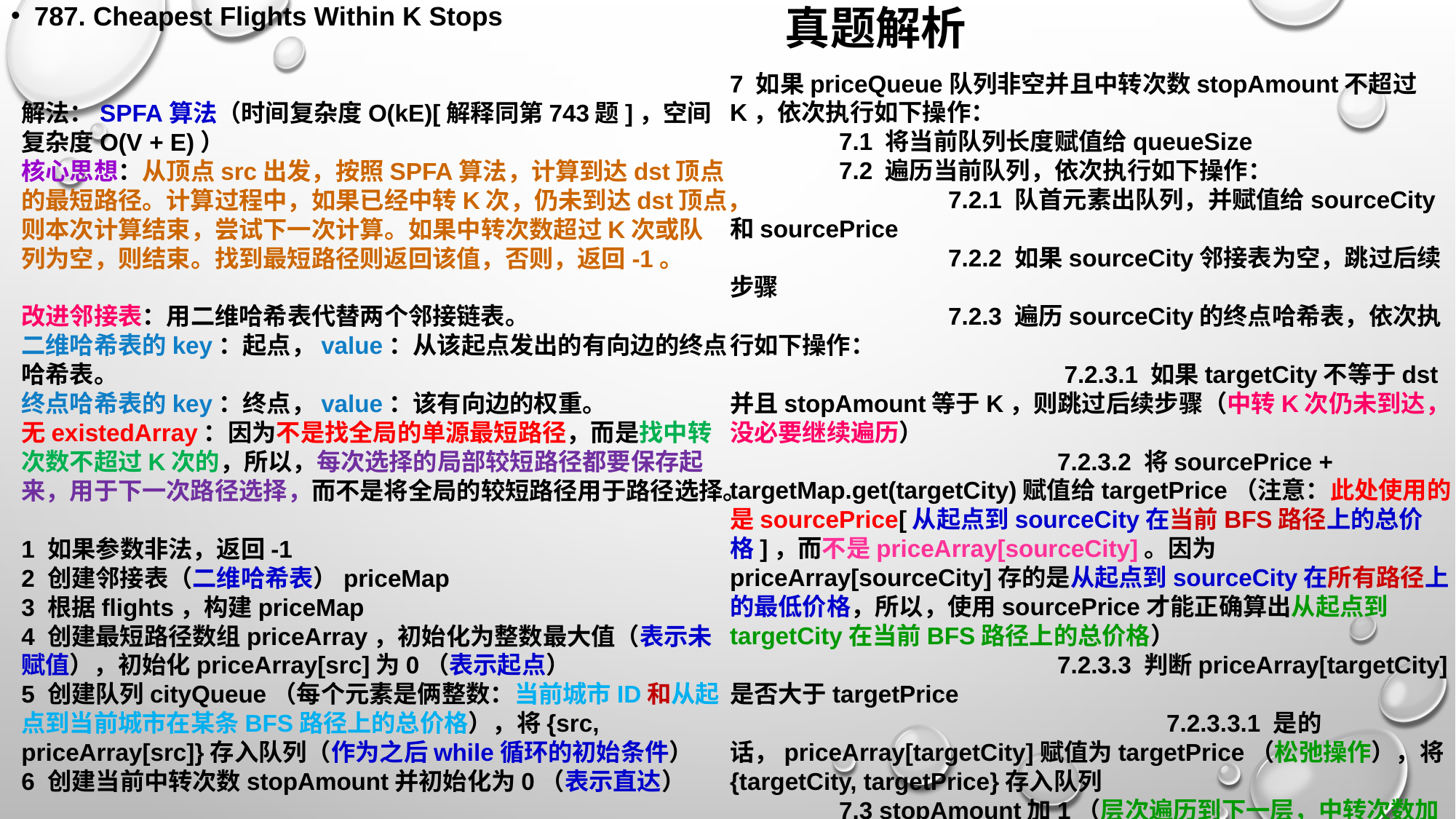

# 真题解析
787. Cheapest Flights Within K Stops
7 如果priceQueue队列非空并且中转次数stopAmount不超过K，依次执行如下操作：
	7.1 将当前队列长度赋值给queueSize
	7.2 遍历当前队列，依次执行如下操作：
		7.2.1 队首元素出队列，并赋值给sourceCity和sourcePrice
		7.2.2 如果sourceCity邻接表为空，跳过后续步骤
		7.2.3 遍历sourceCity的终点哈希表，依次执行如下操作：
			 7.2.3.1 如果targetCity不等于dst并且stopAmount等于K，则跳过后续步骤（中转K次仍未到达，没必要继续遍历）
			7.2.3.2 将sourcePrice + targetMap.get(targetCity)赋值给targetPrice（注意：此处使用的是sourcePrice[从起点到sourceCity在当前BFS路径上的总价格]，而不是priceArray[sourceCity]。因为priceArray[sourceCity]存的是从起点到sourceCity在所有路径上的最低价格，所以，使用sourcePrice才能正确算出从起点到targetCity在当前BFS路径上的总价格）
			7.2.3.3 判断priceArray[targetCity]是否大于targetPrice
				7.2.3.3.1 是的话，priceArray[targetCity]赋值为targetPrice（松弛操作），将{targetCity, targetPrice}存入队列
	7.3 stopAmount加1（层次遍历到下一层，中转次数加1）
8 判断priceArray[dst]是否等于整数最大值
	8.1 是的话，返回-1（说明不存在）
	8.2 否的话，返回priceArray[dst]
解法：SPFA算法（时间复杂度O(kE)[解释同第743题]，空间复杂度O(V + E)）
核心思想：从顶点src出发，按照SPFA算法，计算到达dst顶点的最短路径。计算过程中，如果已经中转K次，仍未到达dst顶点，则本次计算结束，尝试下一次计算。如果中转次数超过K次或队列为空，则结束。找到最短路径则返回该值，否则，返回-1。

改进邻接表：用二维哈希表代替两个邻接链表。
二维哈希表的key：起点，value：从该起点发出的有向边的终点哈希表。
终点哈希表的key：终点，value：该有向边的权重。
无existedArray：因为不是找全局的单源最短路径，而是找中转次数不超过K次的，所以，每次选择的局部较短路径都要保存起来，用于下一次路径选择，而不是将全局的较短路径用于路径选择。

1 如果参数非法，返回-1
2 创建邻接表（二维哈希表）priceMap
3 根据flights，构建priceMap
4 创建最短路径数组priceArray，初始化为整数最大值（表示未赋值），初始化priceArray[src]为0（表示起点）
5 创建队列cityQueue（每个元素是俩整数：当前城市ID和从起点到当前城市在某条BFS路径上的总价格），将{src, priceArray[src]}存入队列（作为之后while循环的初始条件）
6 创建当前中转次数stopAmount并初始化为0（表示直达）